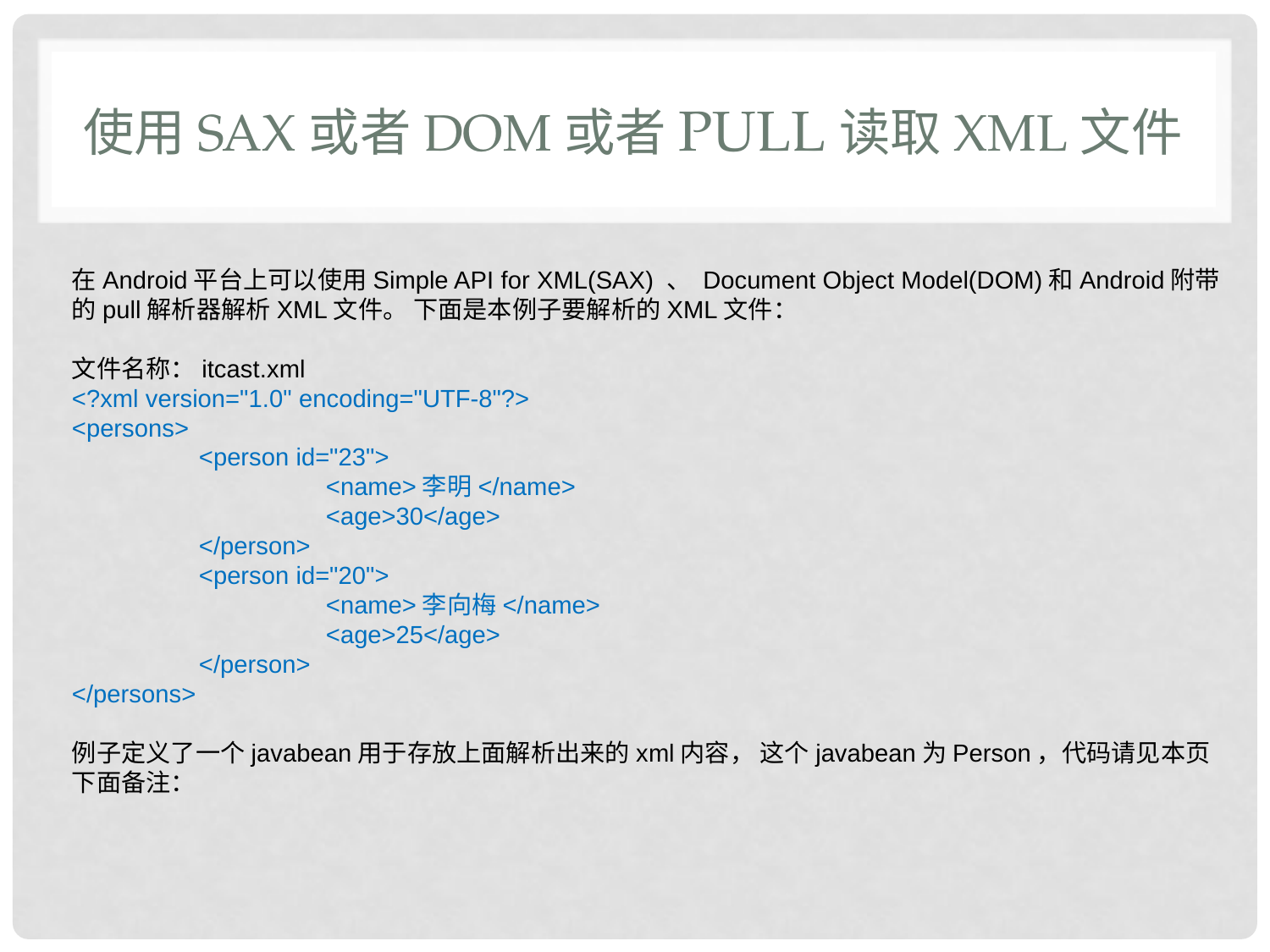

# 使用SAX或者DOM或者pull读取XML文件
在Android平台上可以使用Simple API for XML(SAX) 、 Document Object Model(DOM)和Android附带的pull解析器解析XML文件。 下面是本例子要解析的XML文件：

文件名称：itcast.xml
<?xml version="1.0" encoding="UTF-8"?>
<persons>
	<person id="23">
		<name>李明</name>
		<age>30</age>
	</person>
	<person id="20">
		<name>李向梅</name>
		<age>25</age>
	</person>
</persons>

例子定义了一个javabean用于存放上面解析出来的xml内容， 这个javabean为Person，代码请见本页下面备注：